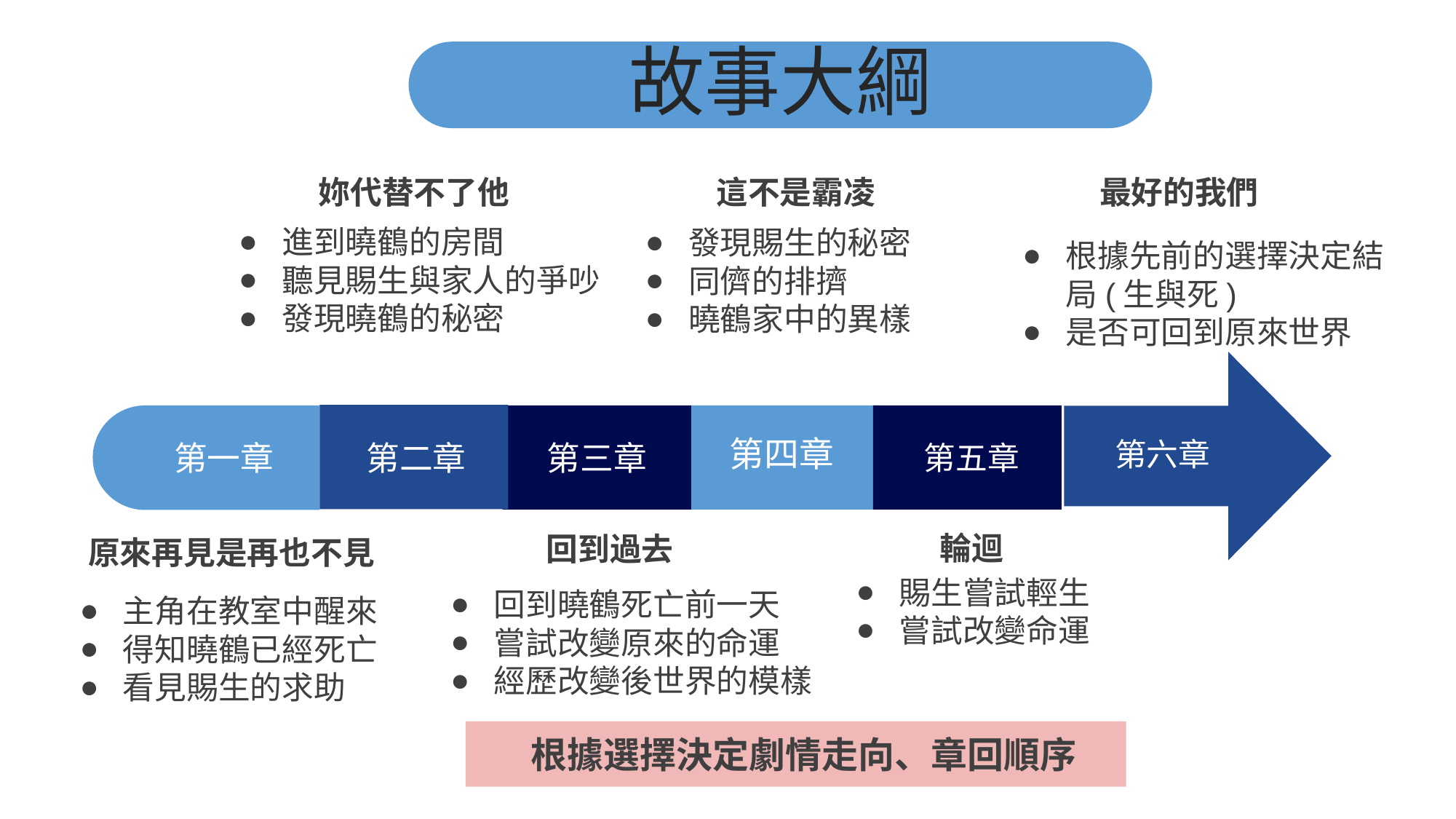

故事大綱
妳代替不了他
這不是霸凌
最好的我們
進到曉鶴的房間
聽見賜生與家人的爭吵
發現曉鶴的秘密
發現賜生的秘密
同儕的排擠
曉鶴家中的異樣
根據先前的選擇決定結局(生與死)
是否可回到原來世界

第三章

第四章
第六章
第一章
第二章
第五章
輪迴
回到過去
原來再見是再也不見
主角在教室中醒來
得知曉鶴已經死亡
看見賜生的求助
賜生嘗試輕生
嘗試改變命運
回到曉鶴死亡前一天
嘗試改變原來的命運
經歷改變後世界的模樣
根據選擇決定劇情走向、章回順序